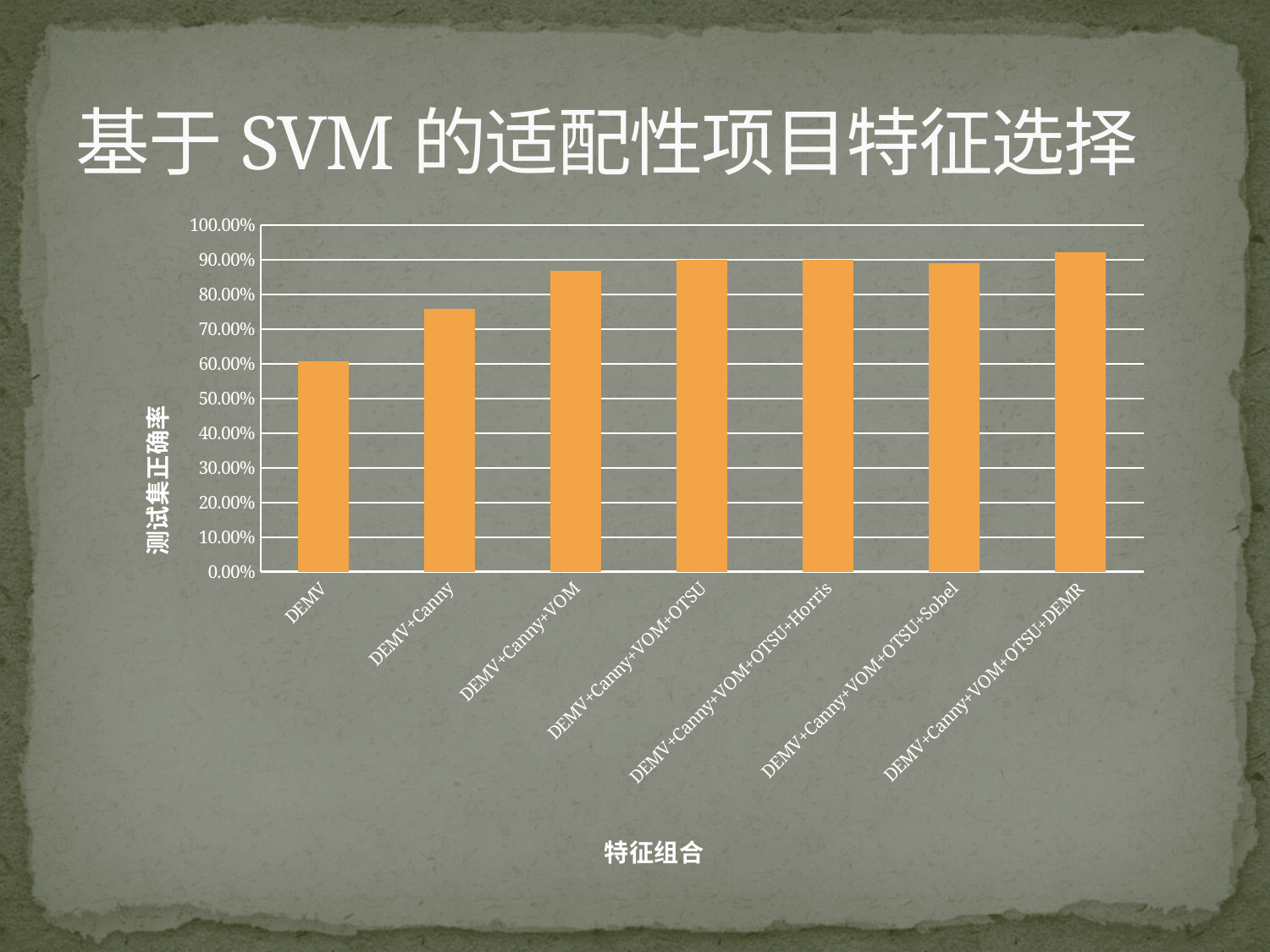

# 基于SVM的适配性项目特征选择

### Chart

| Category |  |
|---|---|
| DEMV | 0.607583 |
| DEMV+Canny | 0.757346 |
| DEMV+Canny+VOM | 0.867299 |
| DEMV+Canny+VOM+OTSU | 0.899526 |
| DEMV+Canny+VOM+OTSU+Horris | 0.899526 |
| DEMV+Canny+VOM+OTSU+Sobel | 0.8891 |
| DEMV+Canny+VOM+OTSU+DEMR | 0.920379 |